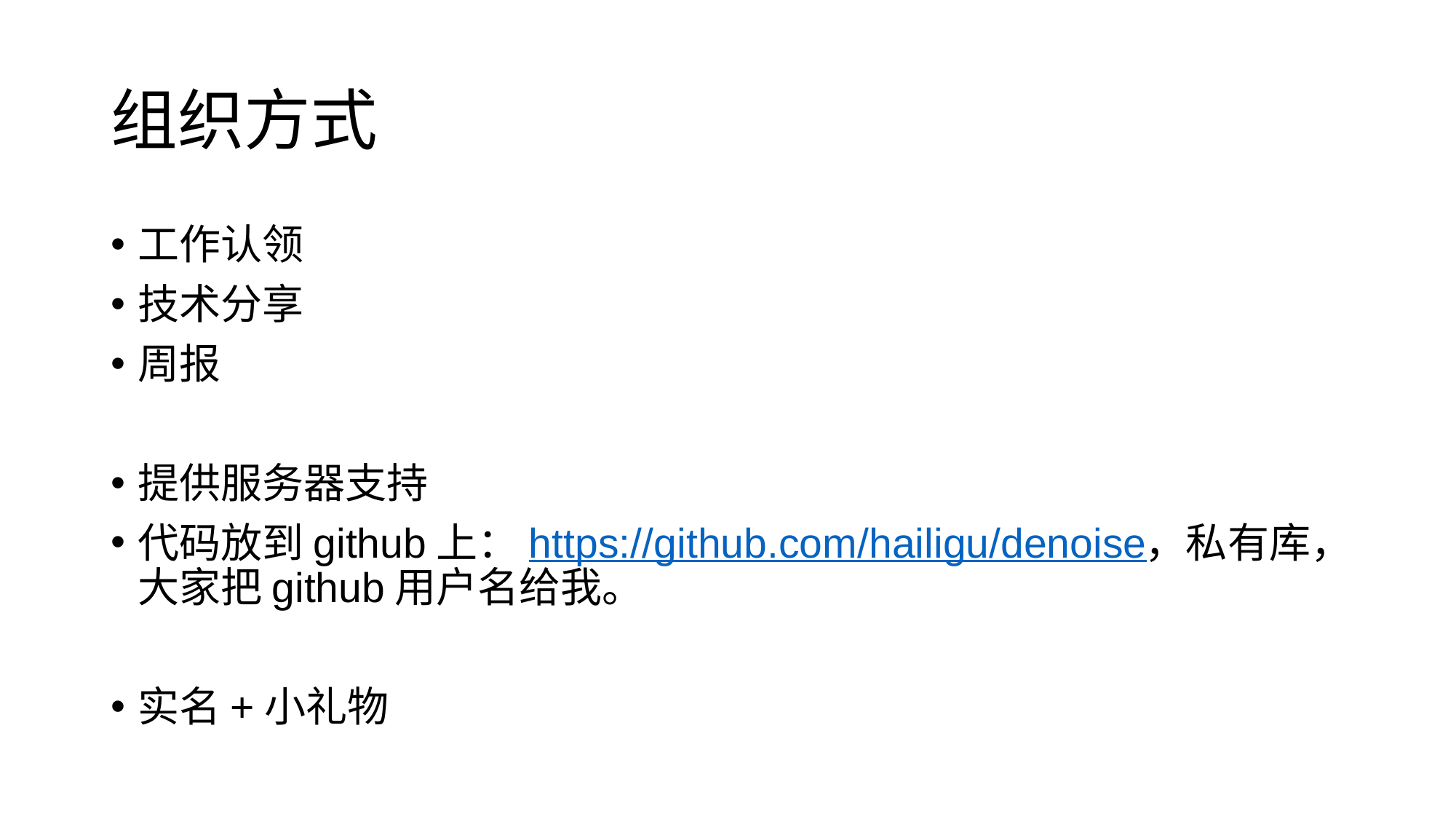

# 组织方式
工作认领
技术分享
周报

提供服务器支持
代码放到github上：https://github.com/hailigu/denoise，私有库，大家把github用户名给我。

实名+小礼物